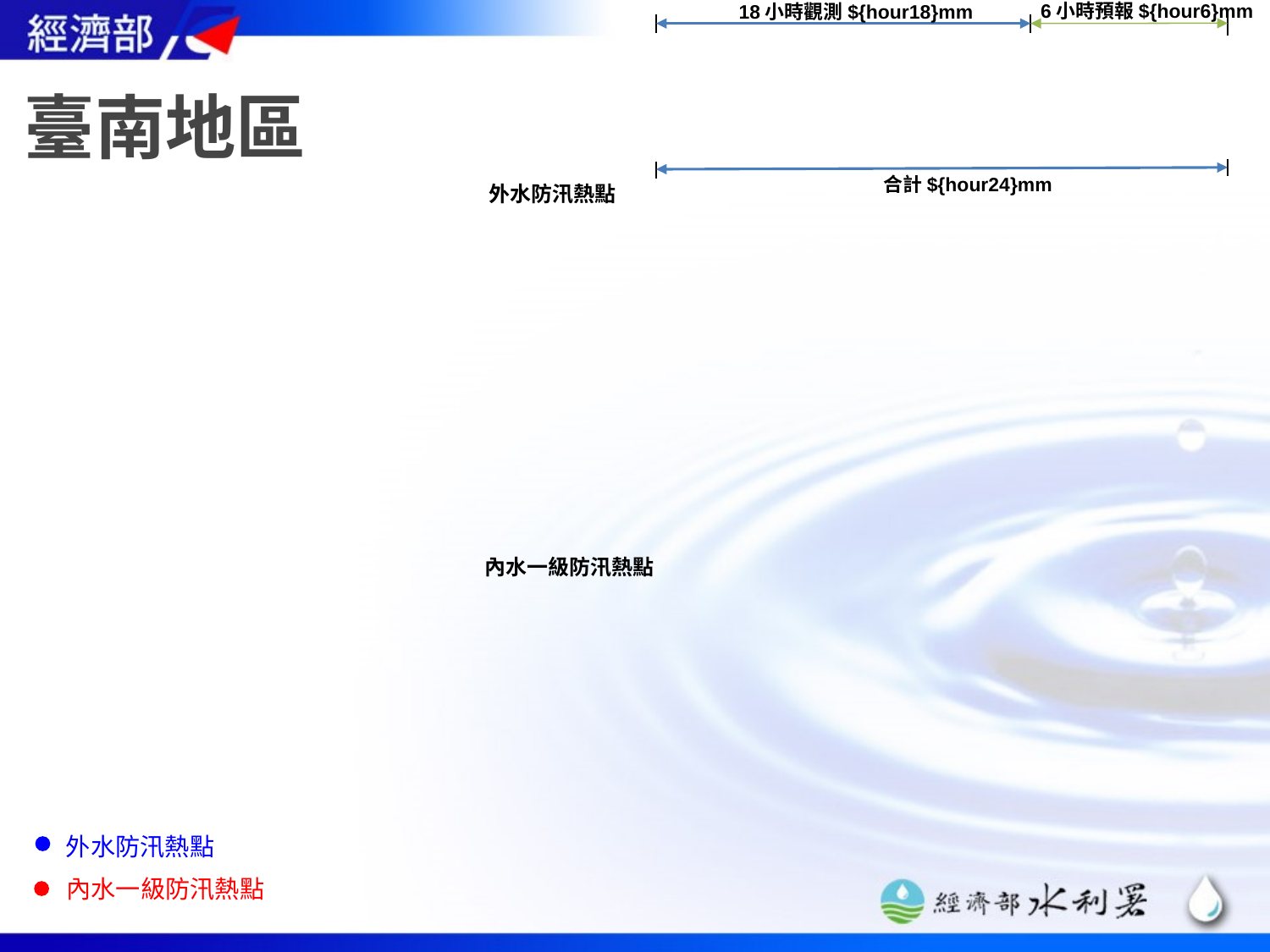

6小時預報${hour6}mm
18小時觀測${hour18}mm
臺南地區
合計${hour24}mm
外水防汛熱點
內水一級防汛熱點
外水防汛熱點

內水一級防汛熱點